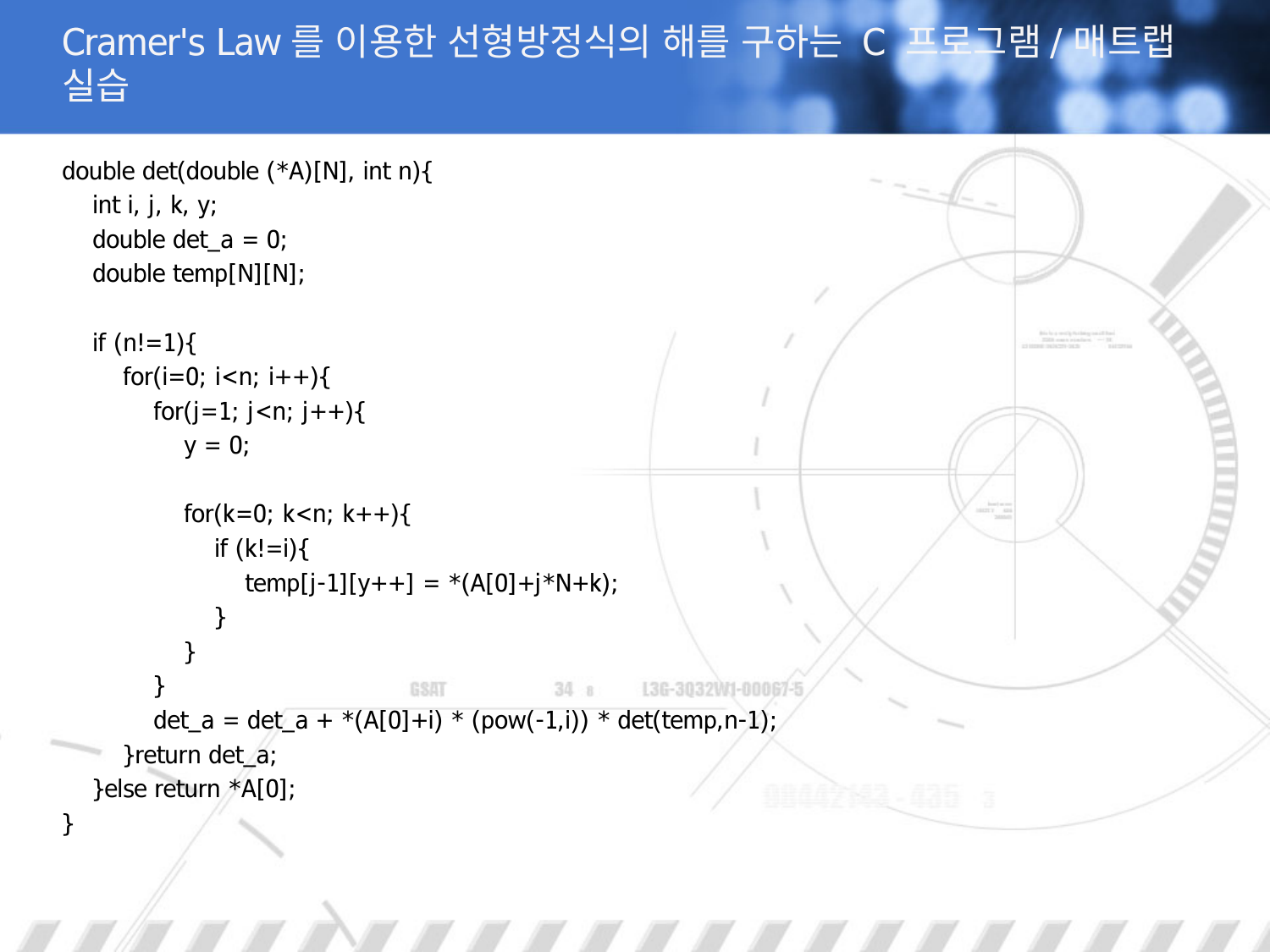

# Cramer's Law를 이용한 선형방정식의 해를 구하는 C 프로그램/매트랩 실습
double det(double (*A)[N], int n){
    int i, j, k, y;
    double det_a = 0;
    double temp[N][N];

    if (n!=1){
        for(i=0; i<n; i++){
            for(j=1; j<n; j++){
                y = 0;

                for(k=0; k<n; k++){
                    if (k!=i){
                        temp[j-1][y++] = *(A[0]+j*N+k);
                    }
                }
            }
            det_a = det_a + *(A[0]+i) * (pow(-1,i)) * det(temp,n-1);
        }return det_a;
    }else return *A[0];
}